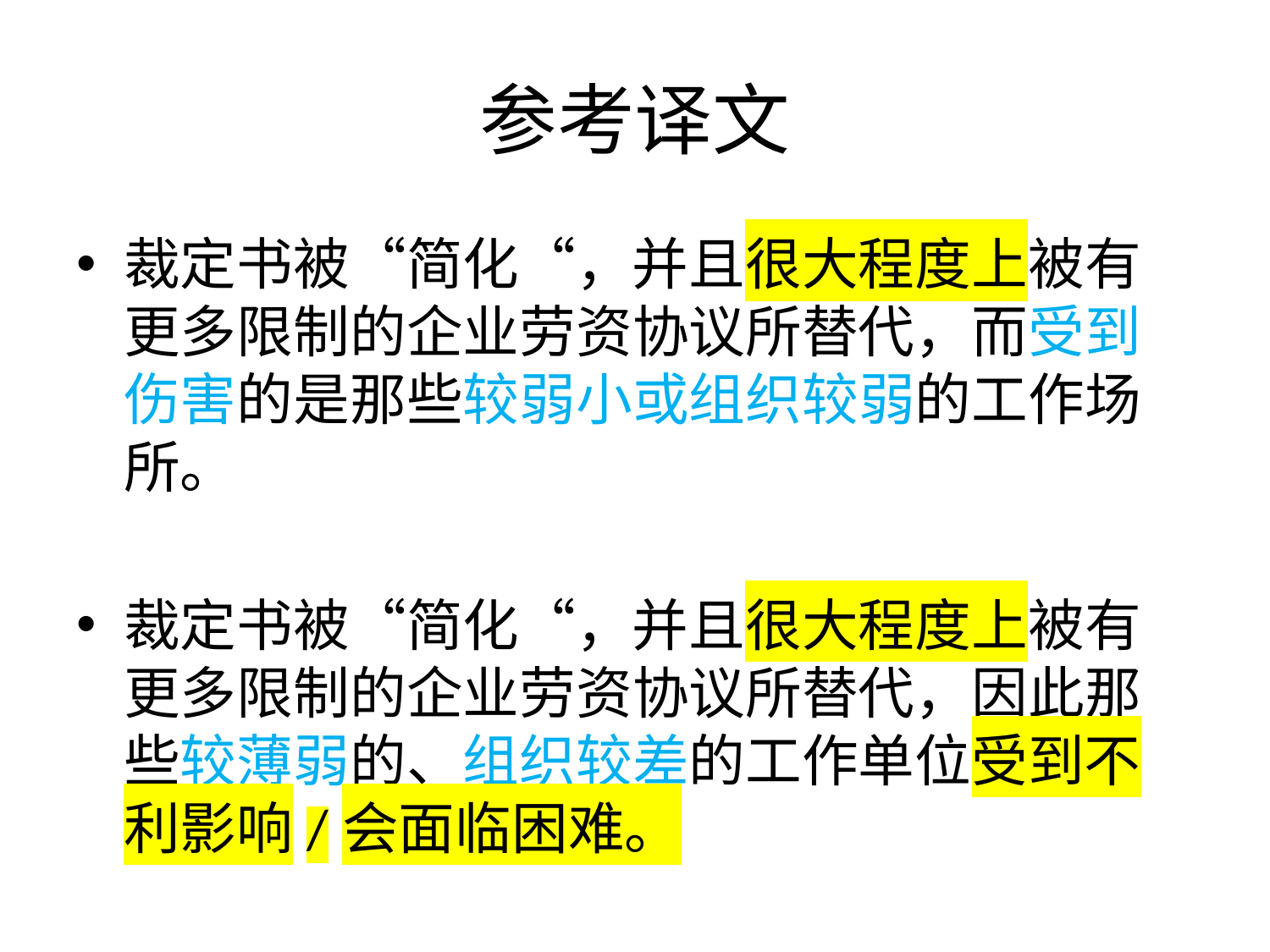

# 参考译文
裁定书被“简化“，并且很大程度上被有更多限制的企业劳资协议所替代，而受到伤害的是那些较弱小或组织较弱的工作场所。

裁定书被“简化“，并且很大程度上被有更多限制的企业劳资协议所替代，因此那些较薄弱的、组织较差的工作单位受到不利影响/会面临困难。